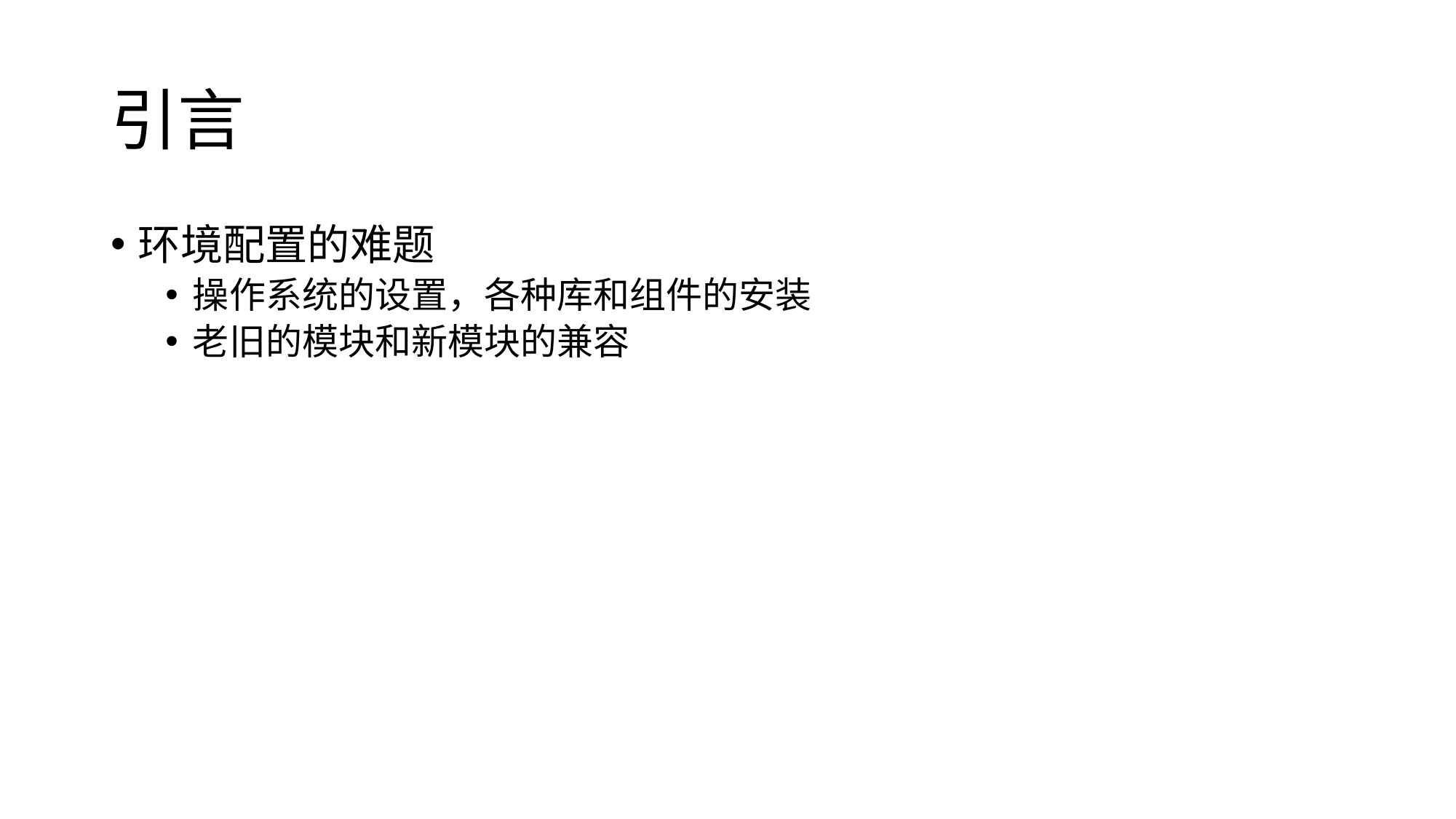

# 引言
环境配置的难题
操作系统的设置，各种库和组件的安装
老旧的模块和新模块的兼容